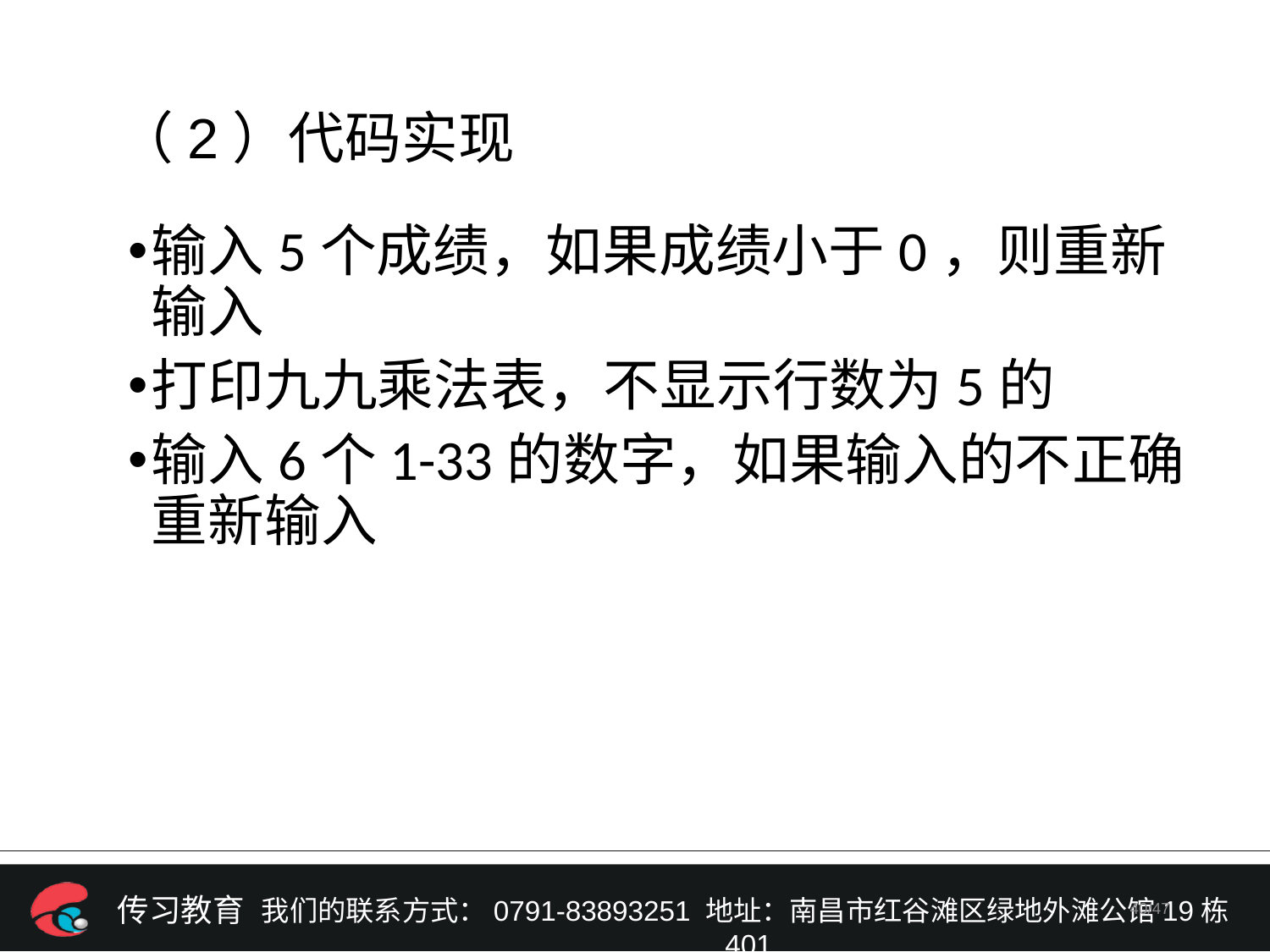

（2）代码实现
输入5个成绩，如果成绩小于0，则重新输入
打印九九乘法表，不显示行数为5的
输入6个1-33的数字，如果输入的不正确重新输入
40/47